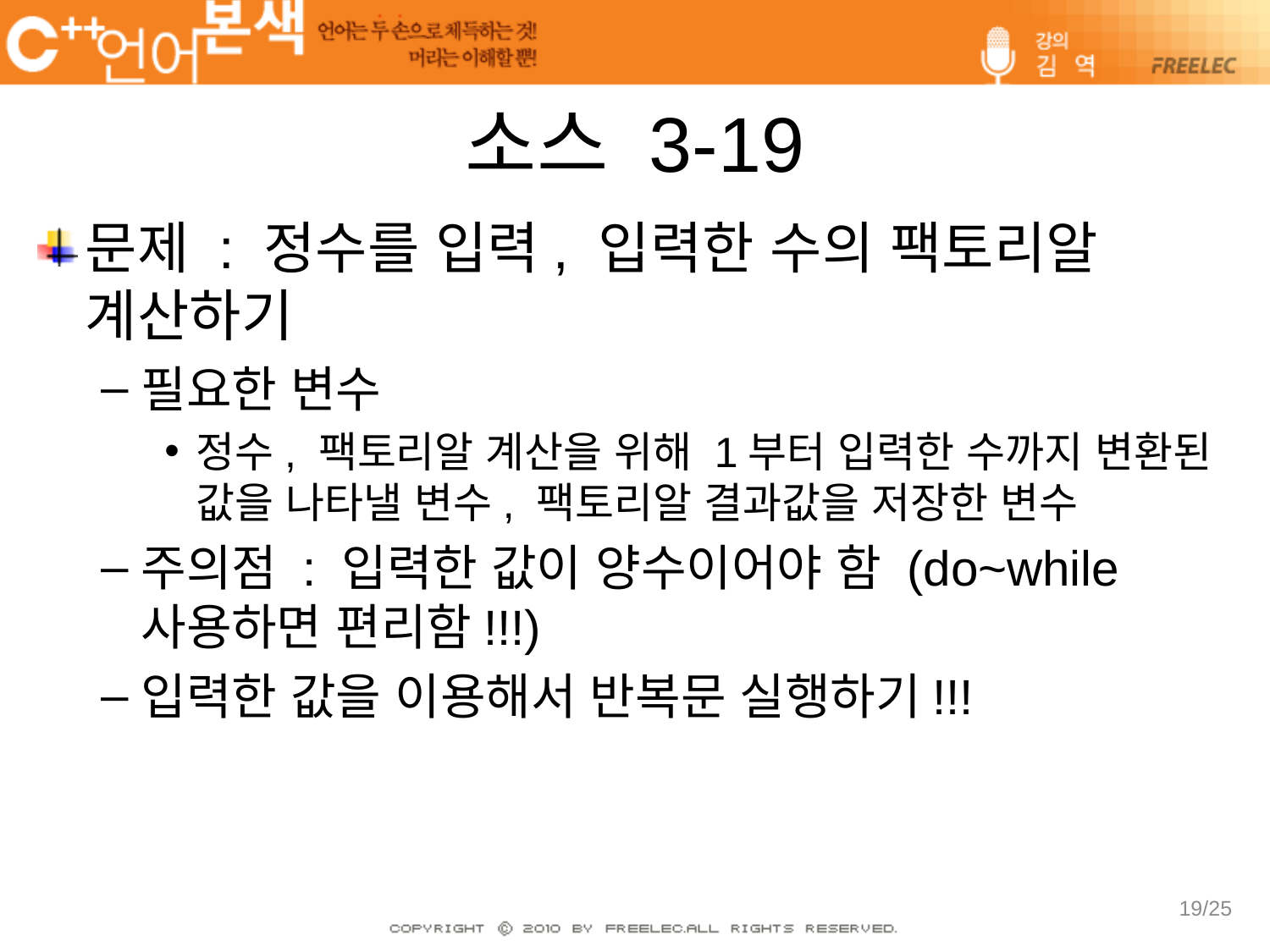

# 소스 3-19
문제 : 정수를 입력, 입력한 수의 팩토리알 계산하기
필요한 변수
정수, 팩토리알 계산을 위해 1부터 입력한 수까지 변환된 값을 나타낼 변수, 팩토리알 결과값을 저장한 변수
주의점 : 입력한 값이 양수이어야 함 (do~while 사용하면 편리함!!!)
입력한 값을 이용해서 반복문 실행하기!!!
19/25